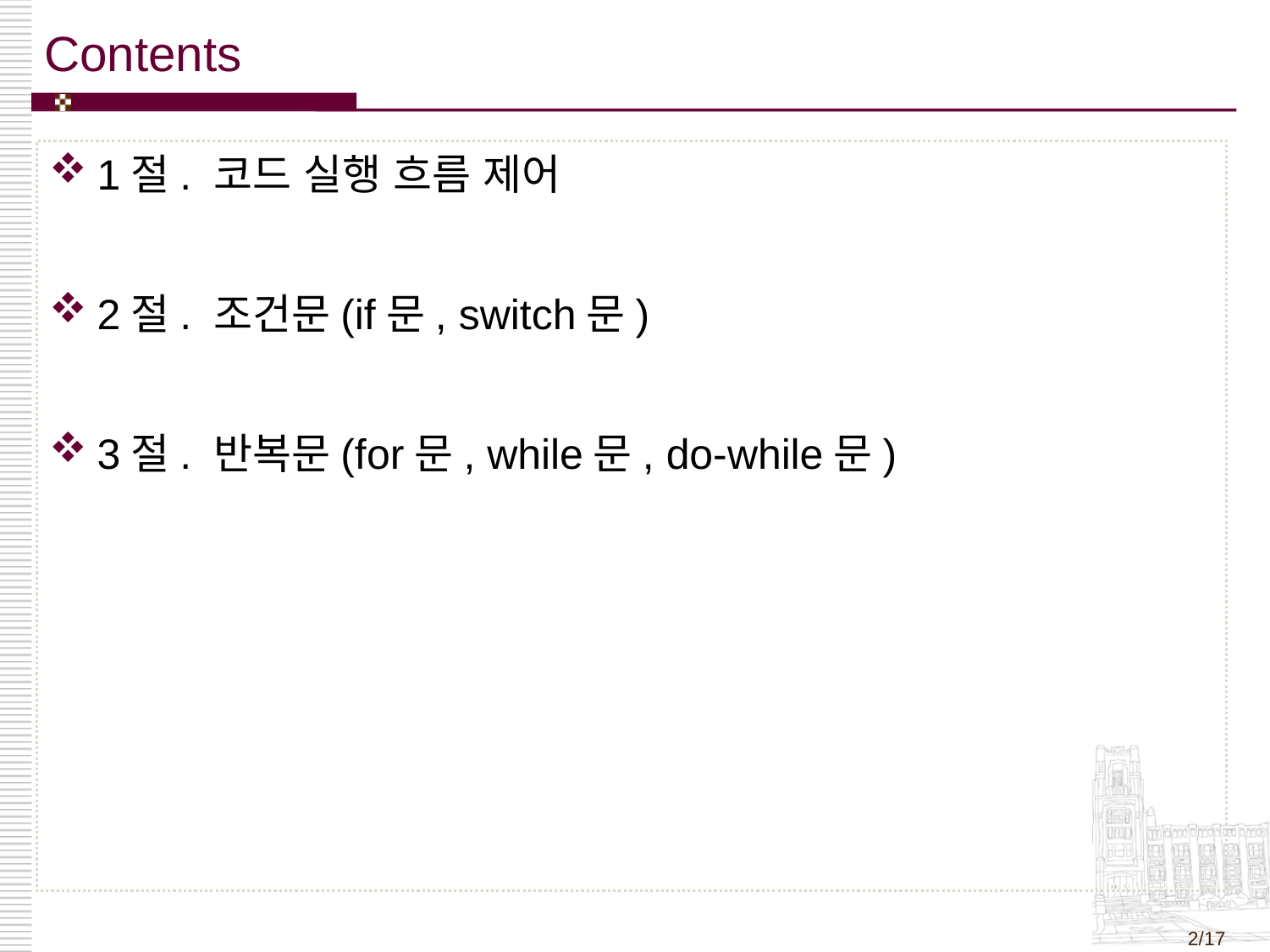

1절. 코드 실행 흐름 제어

2절. 조건문(if문, switch문)

3절. 반복문(for문, while문, do-while문)